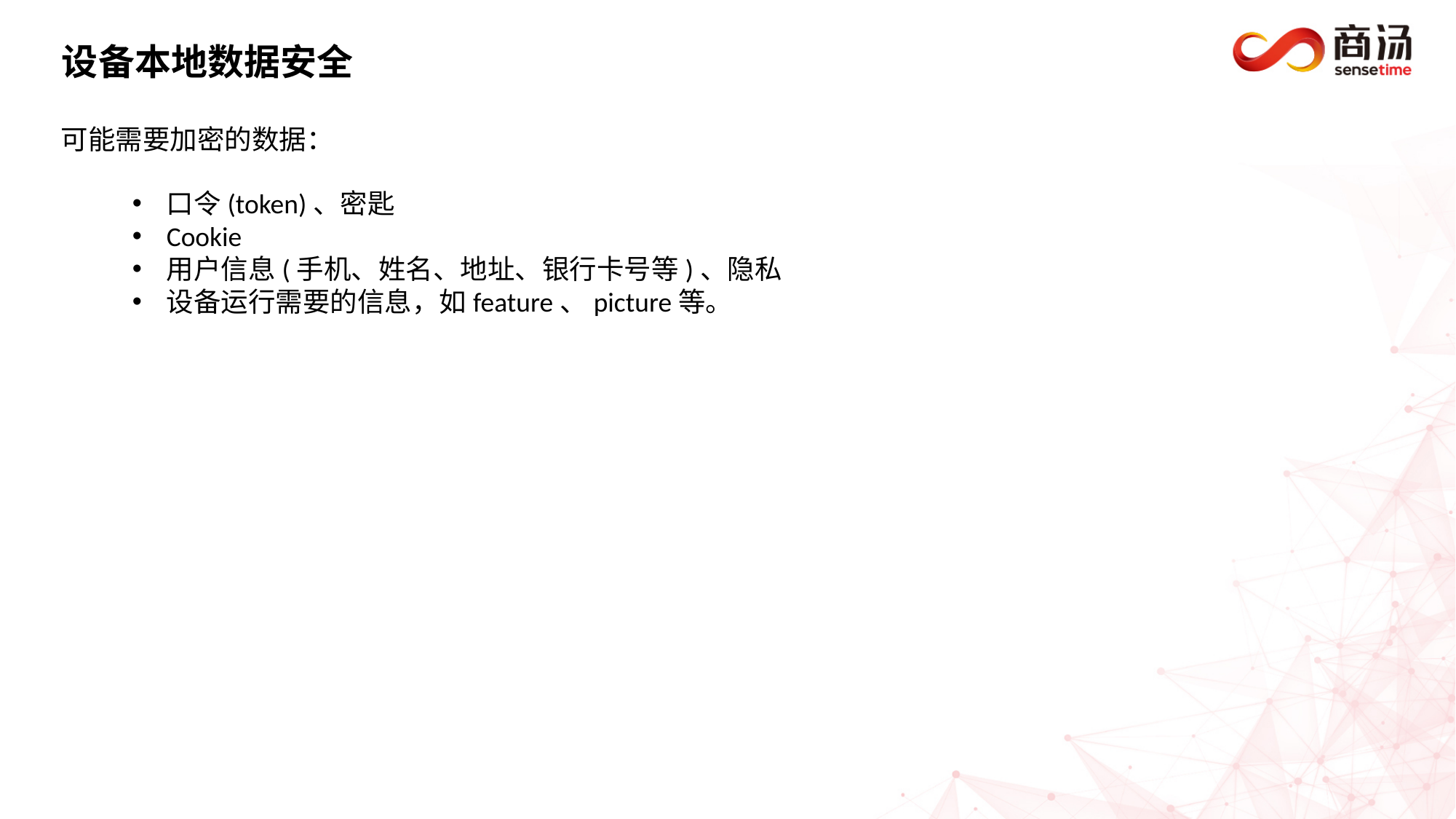

设备本地数据安全
可能需要加密的数据：
口令(token)、密匙
Cookie
用户信息(手机、姓名、地址、银行卡号等)、隐私
设备运行需要的信息，如feature、picture等。